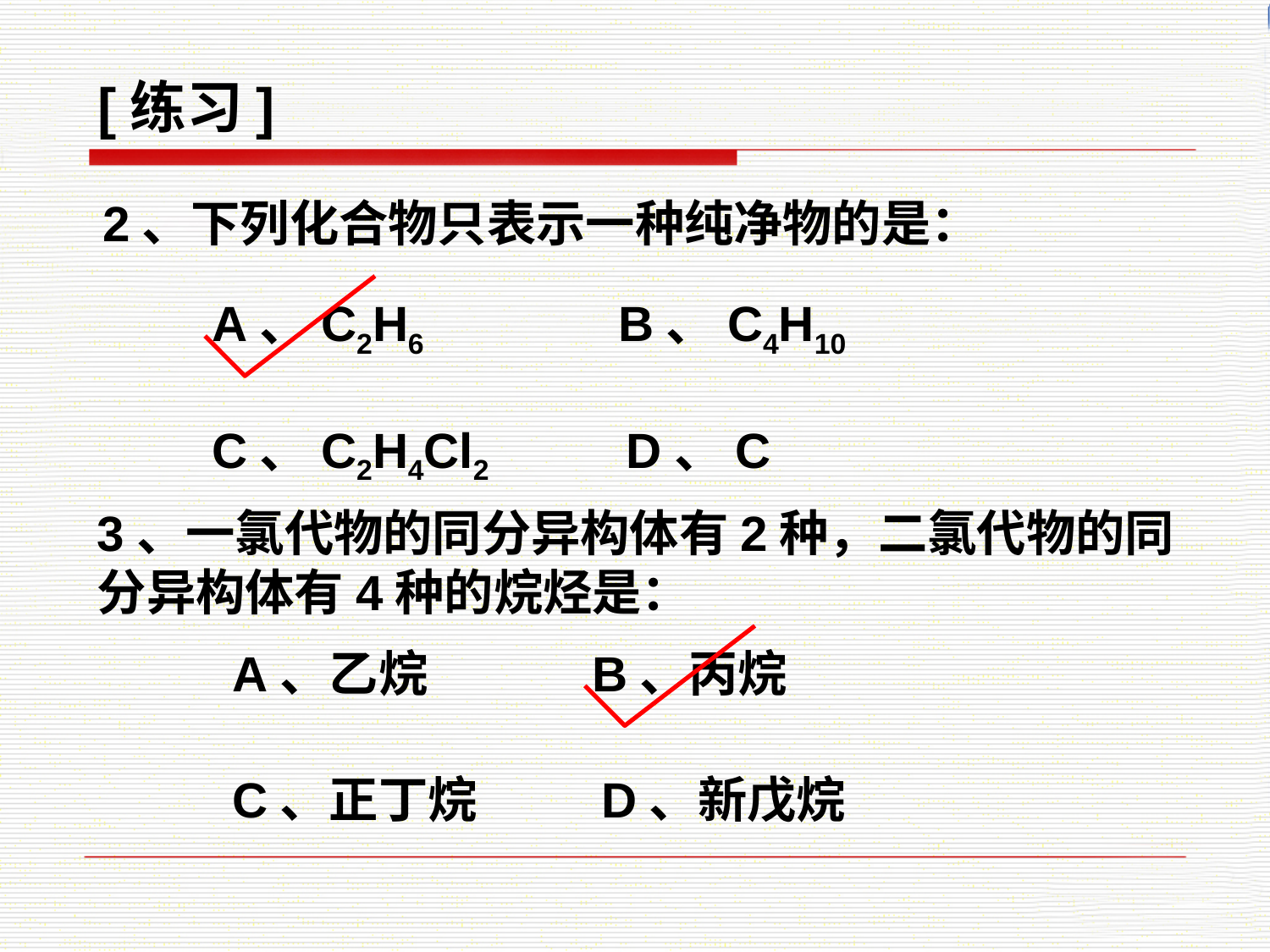

[练习]
2、下列化合物只表示一种纯净物的是：

A、C2H6               B、C4H10

C、C2H4Cl2          D、C
3、一氯代物的同分异构体有2种，二氯代物的同分异构体有4种的烷烃是：

A、乙烷              B、丙烷

C、正丁烷          D、新戊烷